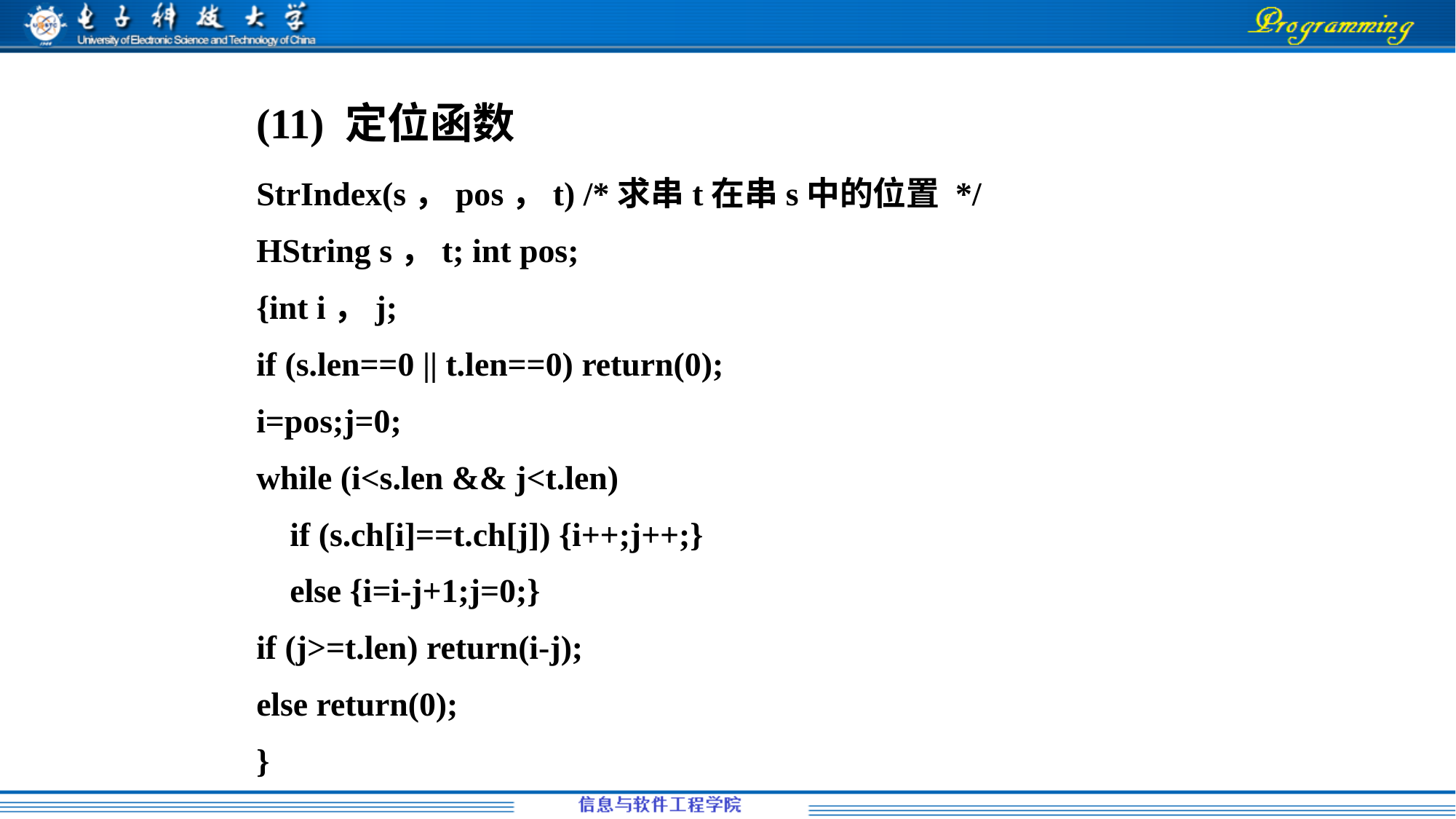

(11) 定位函数
StrIndex(s，pos，t) /*求串t在串s中的位置 */
HString s，t; int pos;
{int i，j;
if (s.len==0 || t.len==0) return(0);
i=pos;j=0;
while (i<s.len && j<t.len)
    if (s.ch[i]==t.ch[j]) {i++;j++;}
    else {i=i-j+1;j=0;}
if (j>=t.len) return(i-j);
else return(0);
}